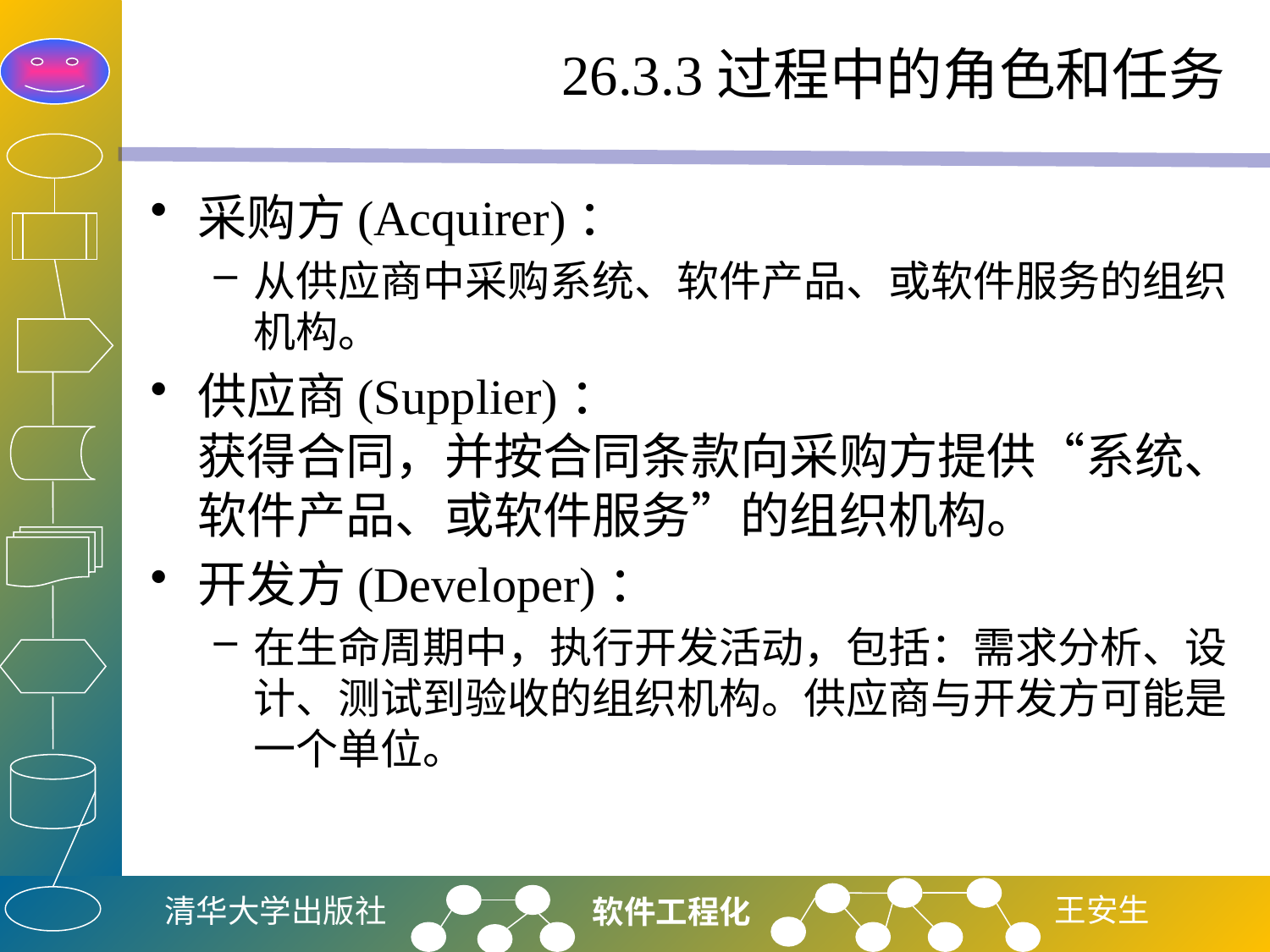

# 26.3.3过程中的角色和任务
采购方(Acquirer)：
从供应商中采购系统、软件产品、或软件服务的组织机构。
供应商(Supplier)：
获得合同，并按合同条款向采购方提供“系统、软件产品、或软件服务”的组织机构。
开发方(Developer)：
在生命周期中，执行开发活动，包括：需求分析、设计、测试到验收的组织机构。供应商与开发方可能是一个单位。